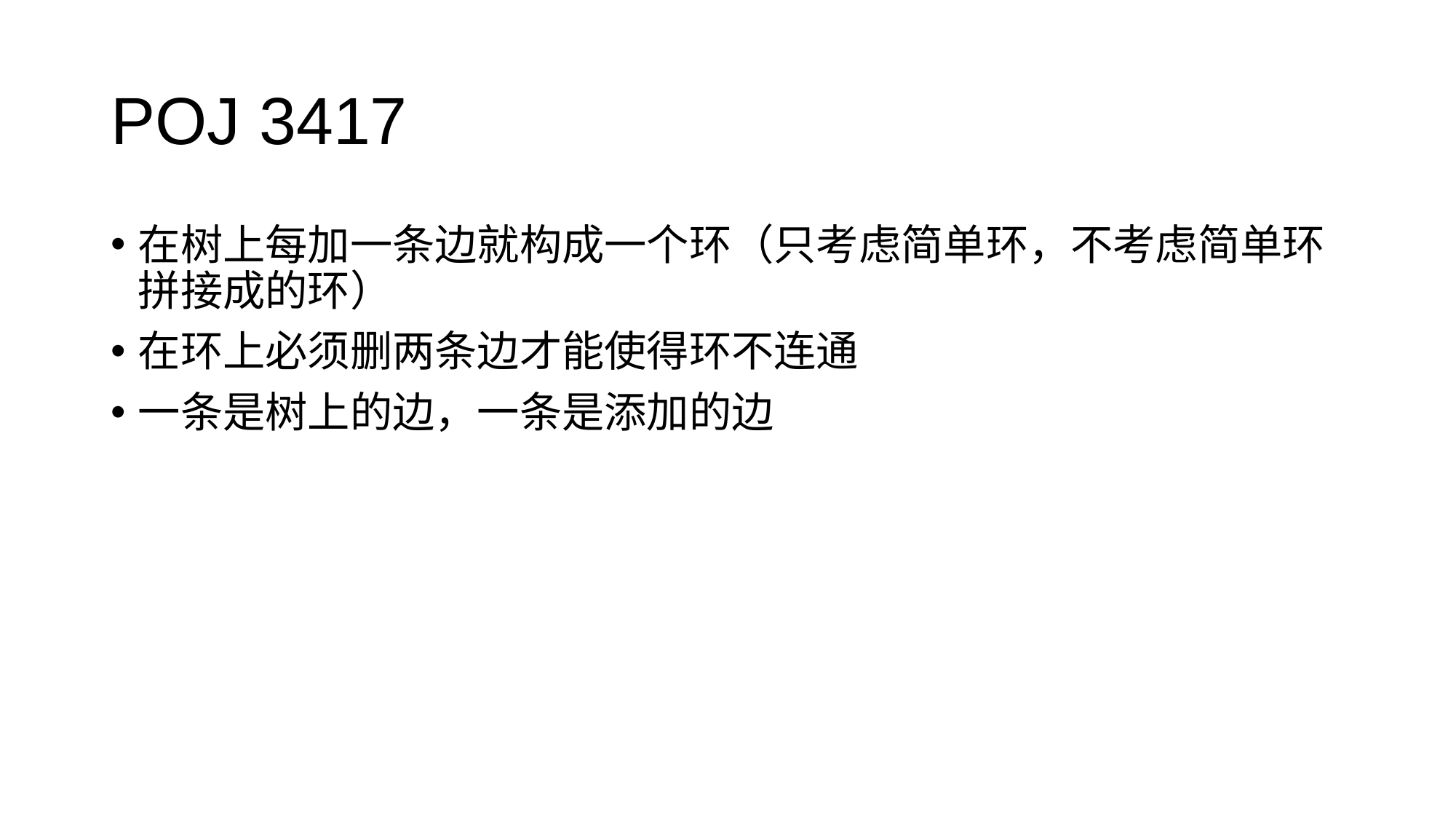

# POJ 3417
在树上每加一条边就构成一个环（只考虑简单环，不考虑简单环拼接成的环）
在环上必须删两条边才能使得环不连通
一条是树上的边，一条是添加的边